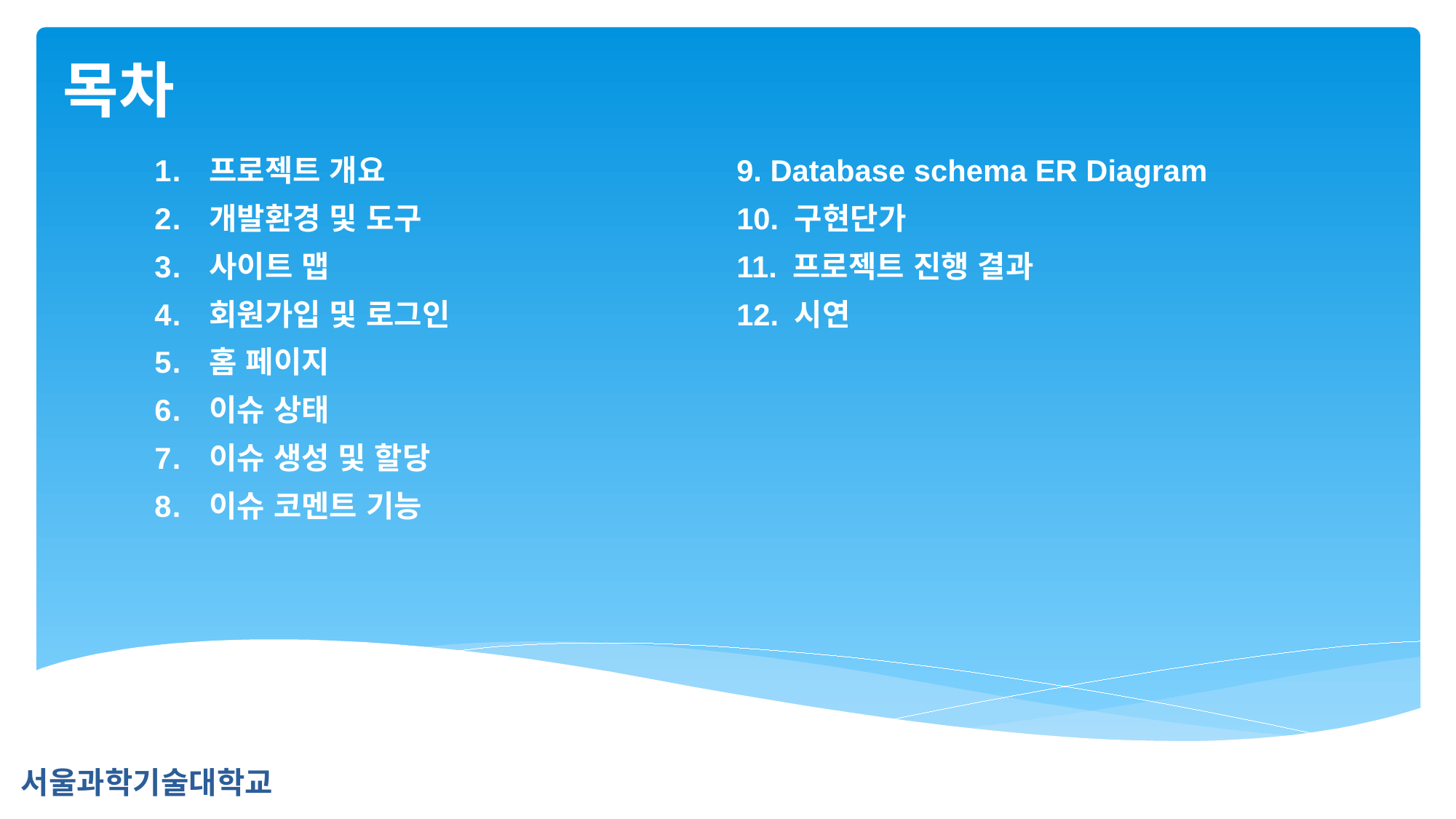

목차
프로젝트 개요
개발환경 및 도구
사이트 맵
회원가입 및 로그인
홈 페이지
이슈 상태
이슈 생성 및 할당
이슈 코멘트 기능

9. Database schema ER Diagram
10. 구현단가
11. 프로젝트 진행 결과
12. 시연

서울과학기술대학교